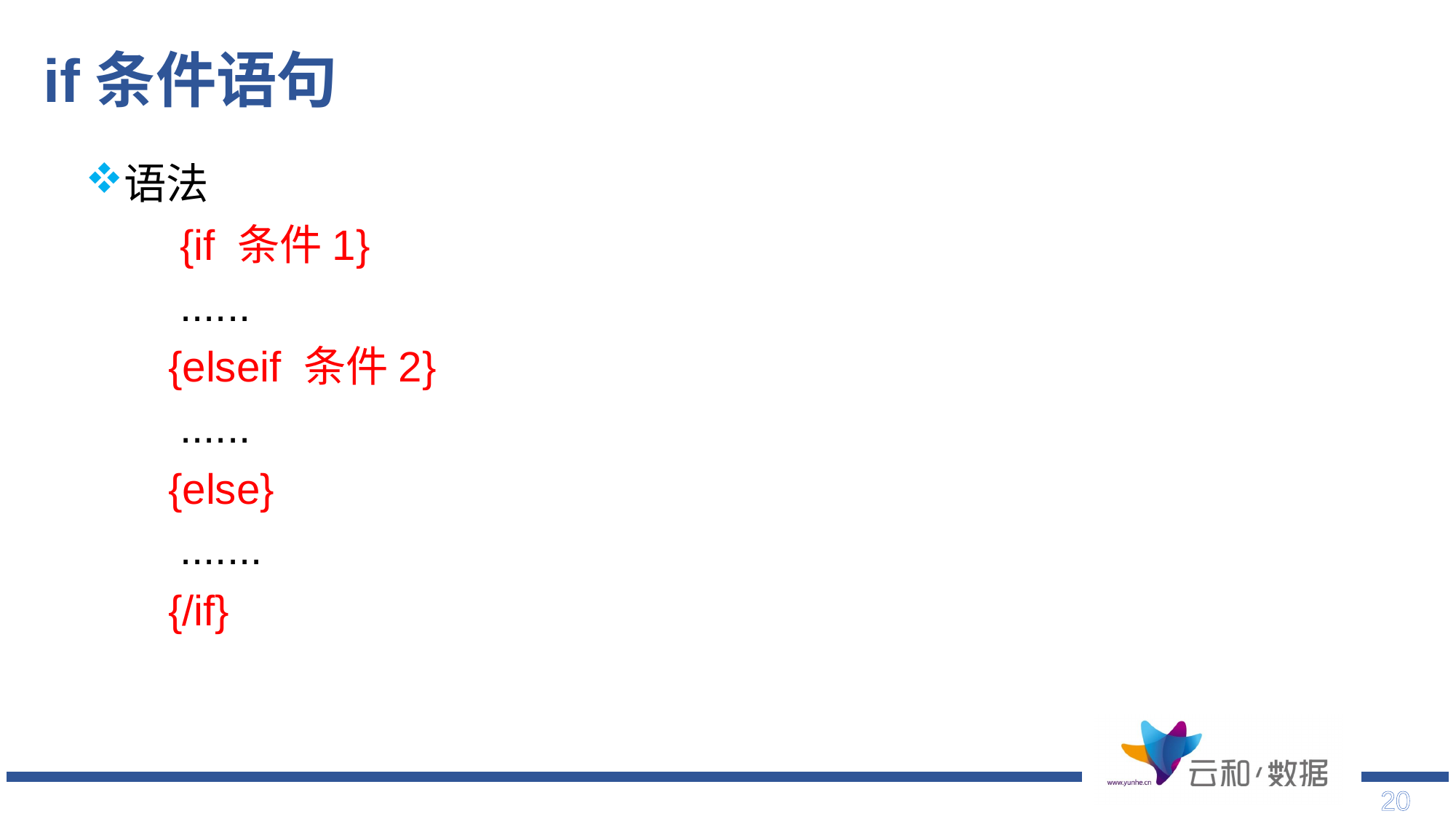

# if条件语句
语法
        {if 条件1}
        ......
       {elseif 条件2}
        ......
       {else}
        .......
       {/if}